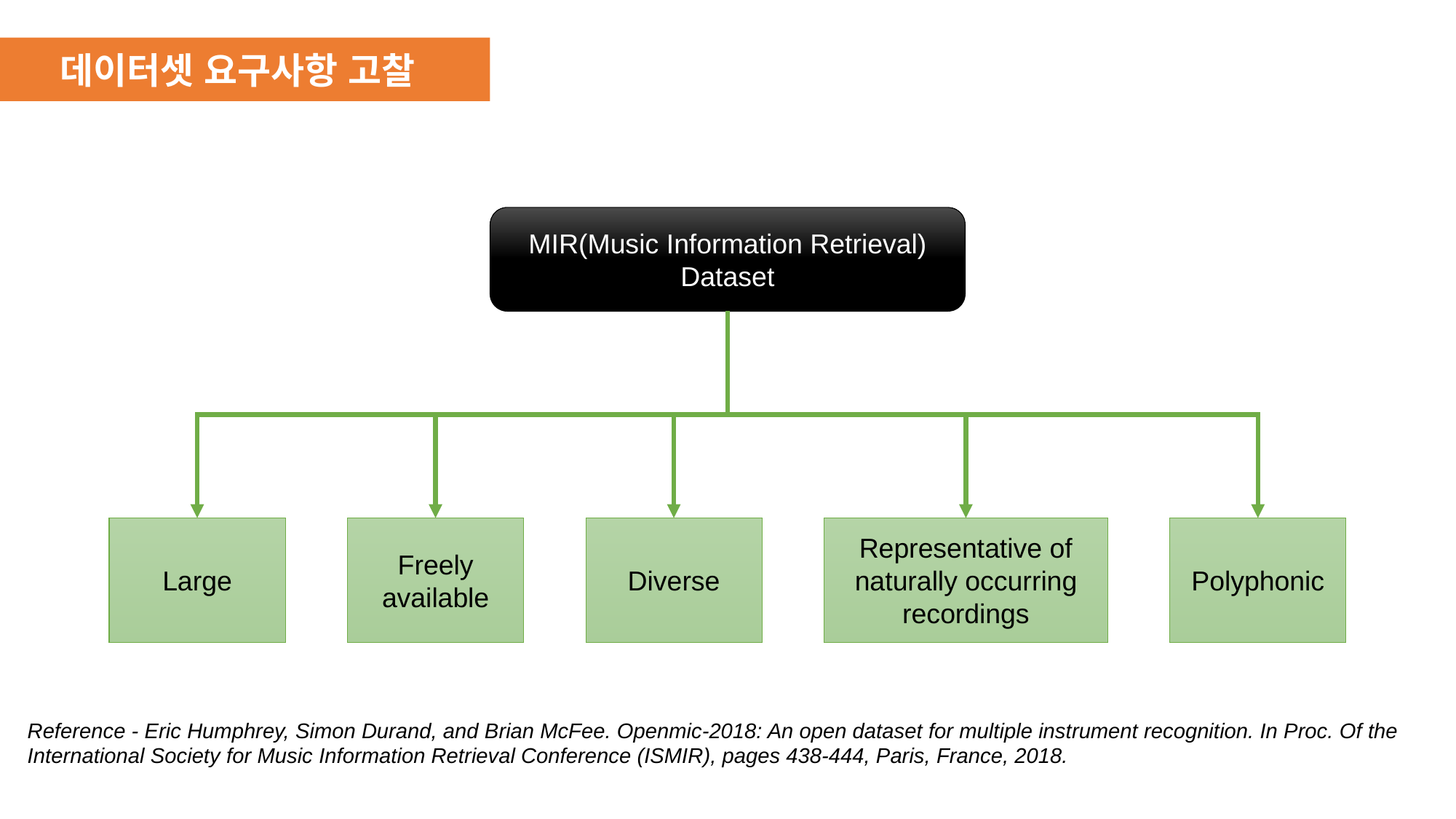

데이터셋 요구사항 고찰
MIR(Music Information Retrieval)
Dataset
Freely available
Representative of naturally occurring recordings
Large
Diverse
Polyphonic
Reference - Eric Humphrey, Simon Durand, and Brian McFee. Openmic-2018: An open dataset for multiple instrument recognition. In Proc. Of the International Society for Music Information Retrieval Conference (ISMIR), pages 438-444, Paris, France, 2018.